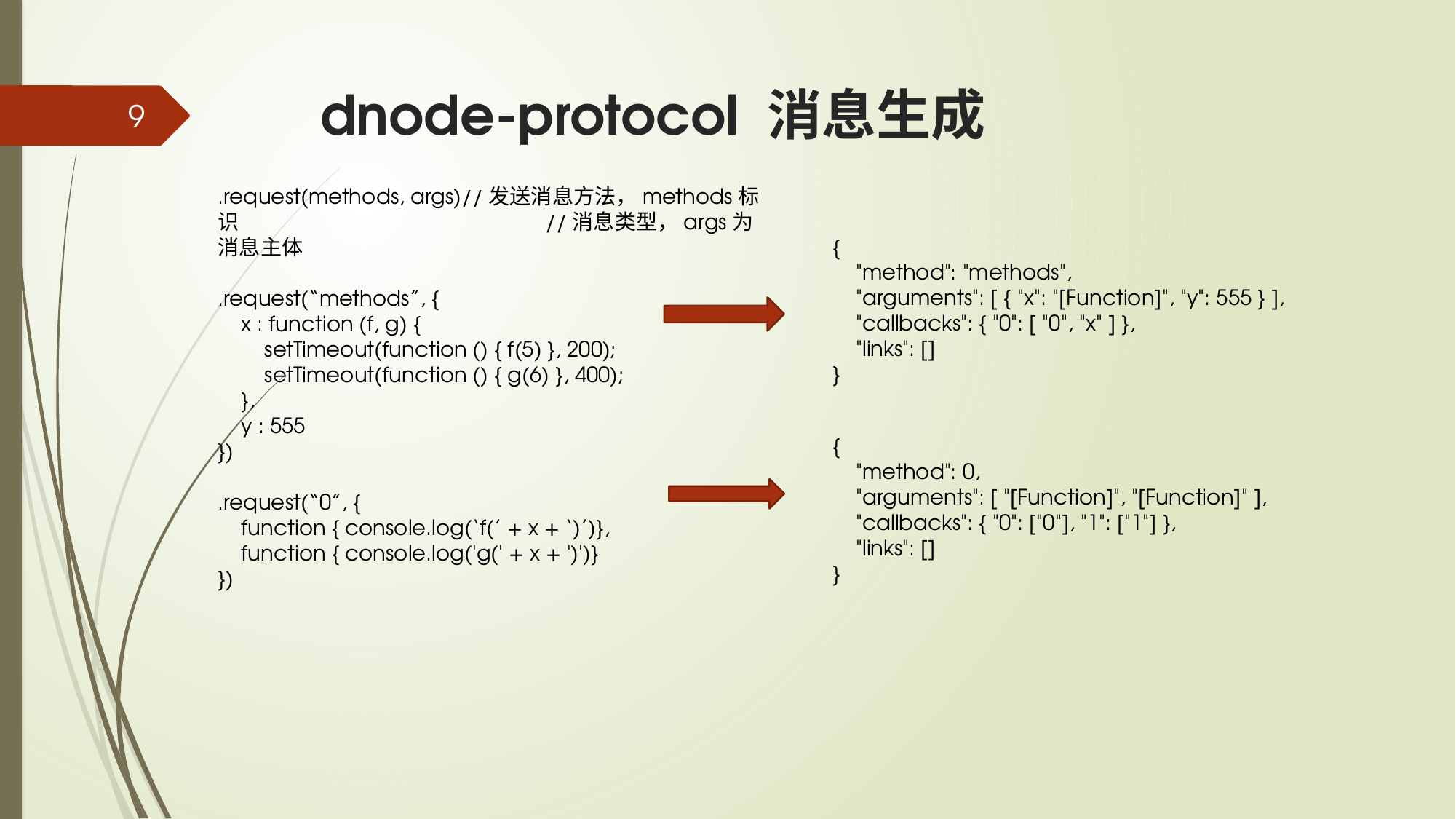

# dnode-protocol 消息生成
9
.request(methods, args)//发送消息方法，methods标识			//消息类型，args为消息主体

.request(“methods”, {
    x : function (f, g) {
        setTimeout(function () { f(5) }, 200);
        setTimeout(function () { g(6) }, 400);
    },
    y : 555
})

.request(“0”, {
    function { console.log(‘f(’ + x + ‘)’)},
    function { console.log('g(' + x + ')')}
})

{
    "method": "methods",
    "arguments": [ { "x": "[Function]", "y": 555 } ],
    "callbacks": { "0": [ "0", "x" ] },
    "links": []
}

{
    "method": 0,
    "arguments": [ "[Function]", "[Function]" ],
    "callbacks": { "0": ["0"], "1": ["1"] },
    "links": []
}